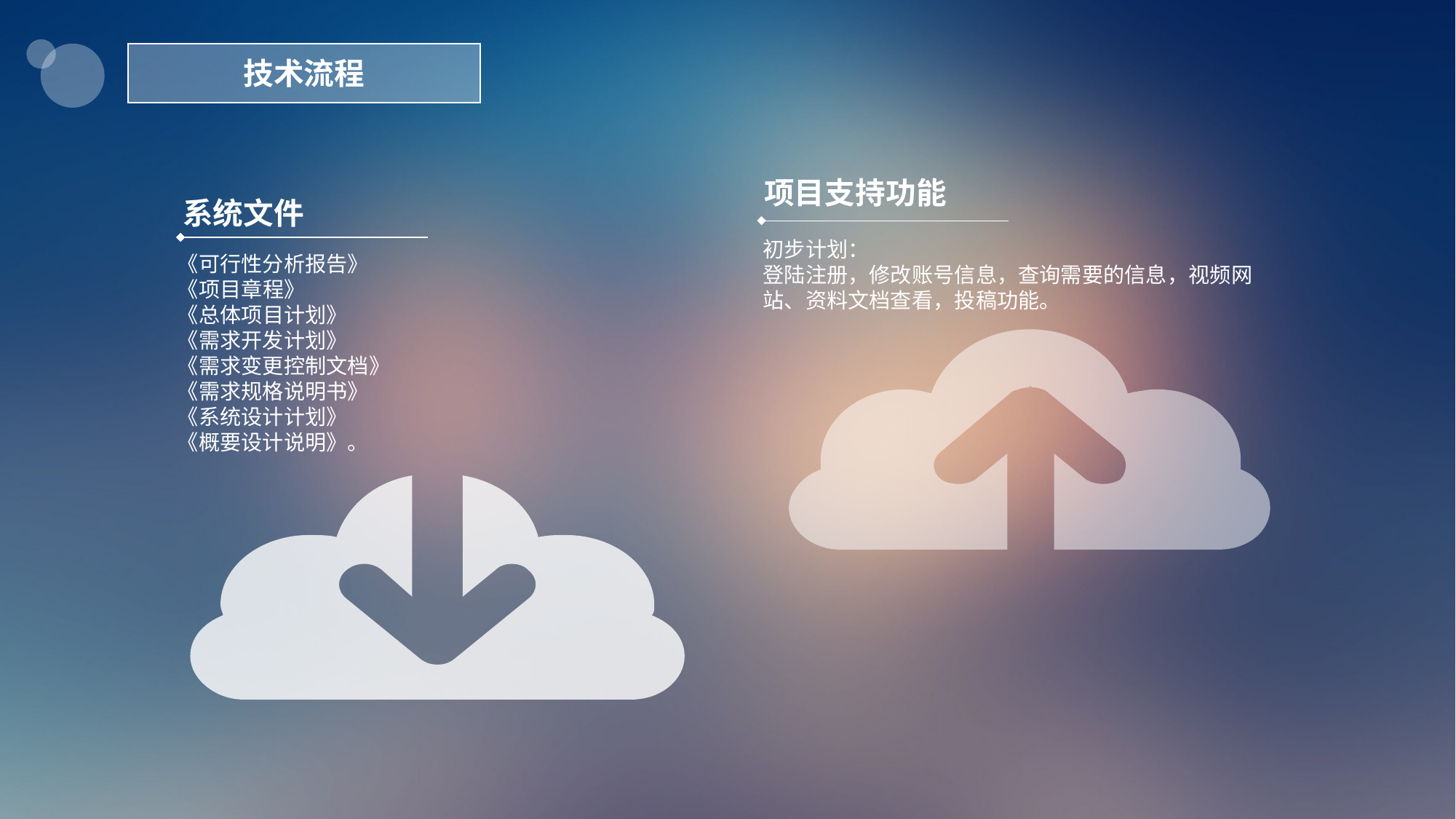

技术流程
项目支持功能
系统文件
初步计划：
登陆注册，修改账号信息，查询需要的信息，视频网站、资料文档查看，投稿功能。
《可行性分析报告》
《项目章程》
《总体项目计划》
《需求开发计划》
《需求变更控制文档》
《需求规格说明书》
《系统设计计划》
《概要设计说明》。